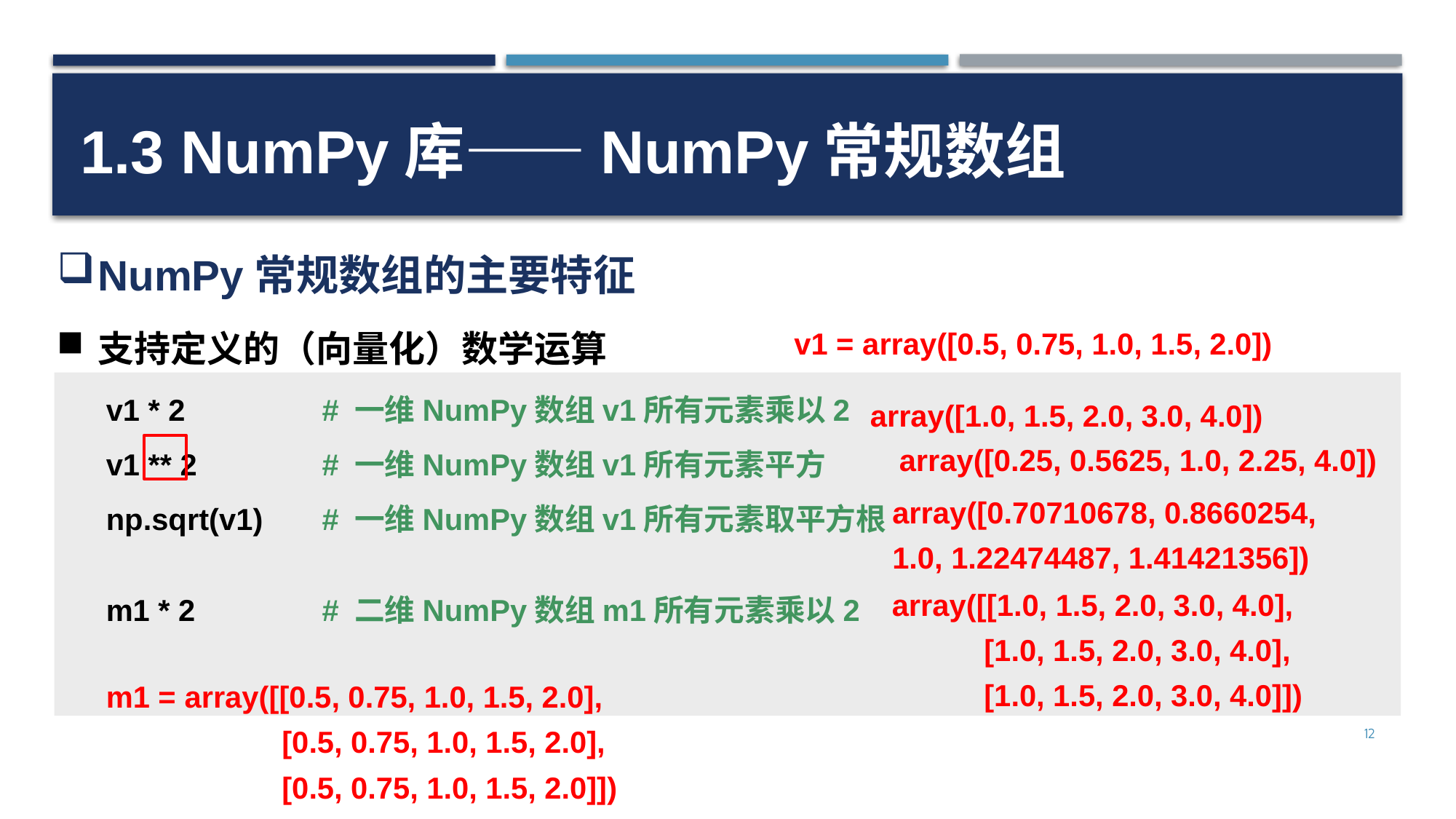

1.3 NumPy库——NumPy常规数组
NumPy常规数组的主要特征
支持定义的（向量化）数学运算
v1 = array([0.5, 0.75, 1.0, 1.5, 2.0])

v1 * 2
v1 ** 2
np.sqrt(v1)

m1 * 2
# 一维NumPy数组v1所有元素乘以2
# 一维NumPy数组v1所有元素平方
# 一维NumPy数组v1所有元素取平方根

# 二维NumPy数组m1所有元素乘以2
array([1.0, 1.5, 2.0, 3.0, 4.0])

array([0.25, 0.5625, 1.0, 2.25, 4.0])
array([0.70710678, 0.8660254,
1.0, 1.22474487, 1.41421356])
array([[1.0, 1.5, 2.0, 3.0, 4.0],
           [1.0, 1.5, 2.0, 3.0, 4.0],
           [1.0, 1.5, 2.0, 3.0, 4.0]])
m1 = array([[0.5, 0.75, 1.0, 1.5, 2.0],
                     [0.5, 0.75, 1.0, 1.5, 2.0],
                     [0.5, 0.75, 1.0, 1.5, 2.0]])
12